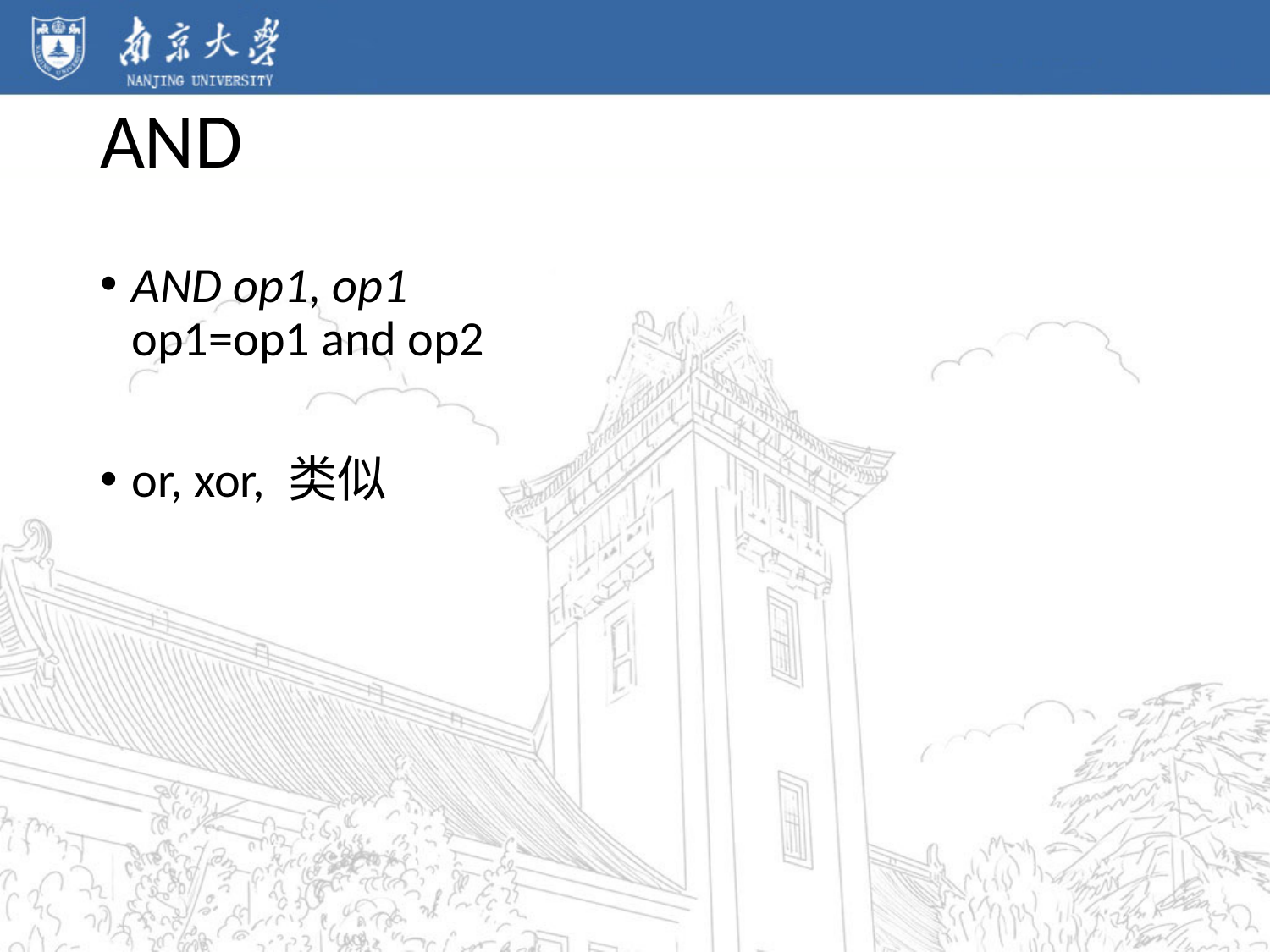

# AND
AND op1, op1
op1=op1 and op2

or, xor, 类似